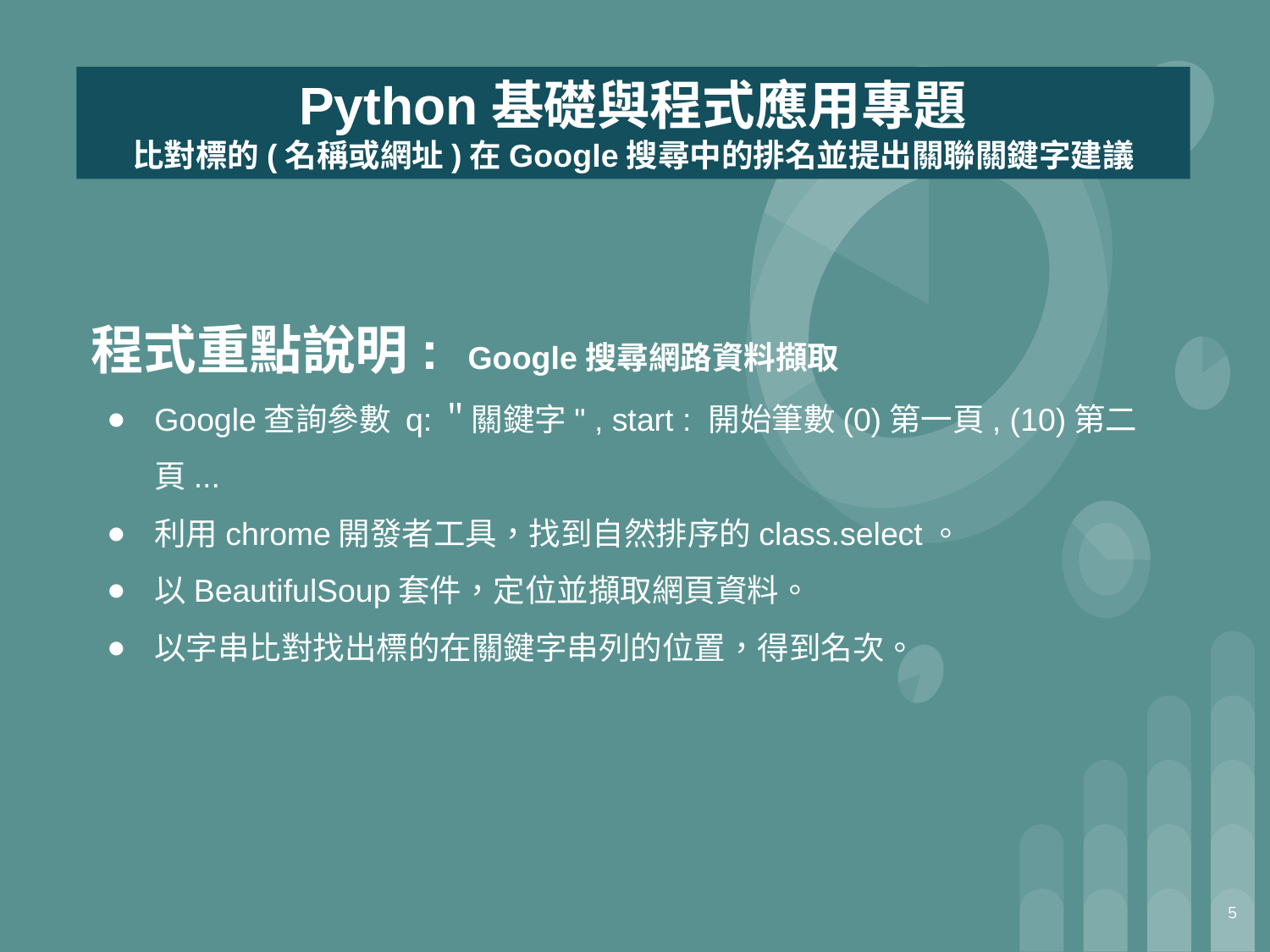

Python基礎與程式應用專題
比對標的(名稱或網址)在Google搜尋中的排名並提出關聯關鍵字建議
程式重點說明:  Google搜尋網路資料擷取
Google查詢參數 q:＂關鍵字" , start : 開始筆數(0)第一頁, (10)第二頁...
利用chrome開發者工具，找到自然排序的class.select。
以BeautifulSoup套件，定位並擷取網頁資料。
以字串比對找出標的在關鍵字串列的位置，得到名次。

5